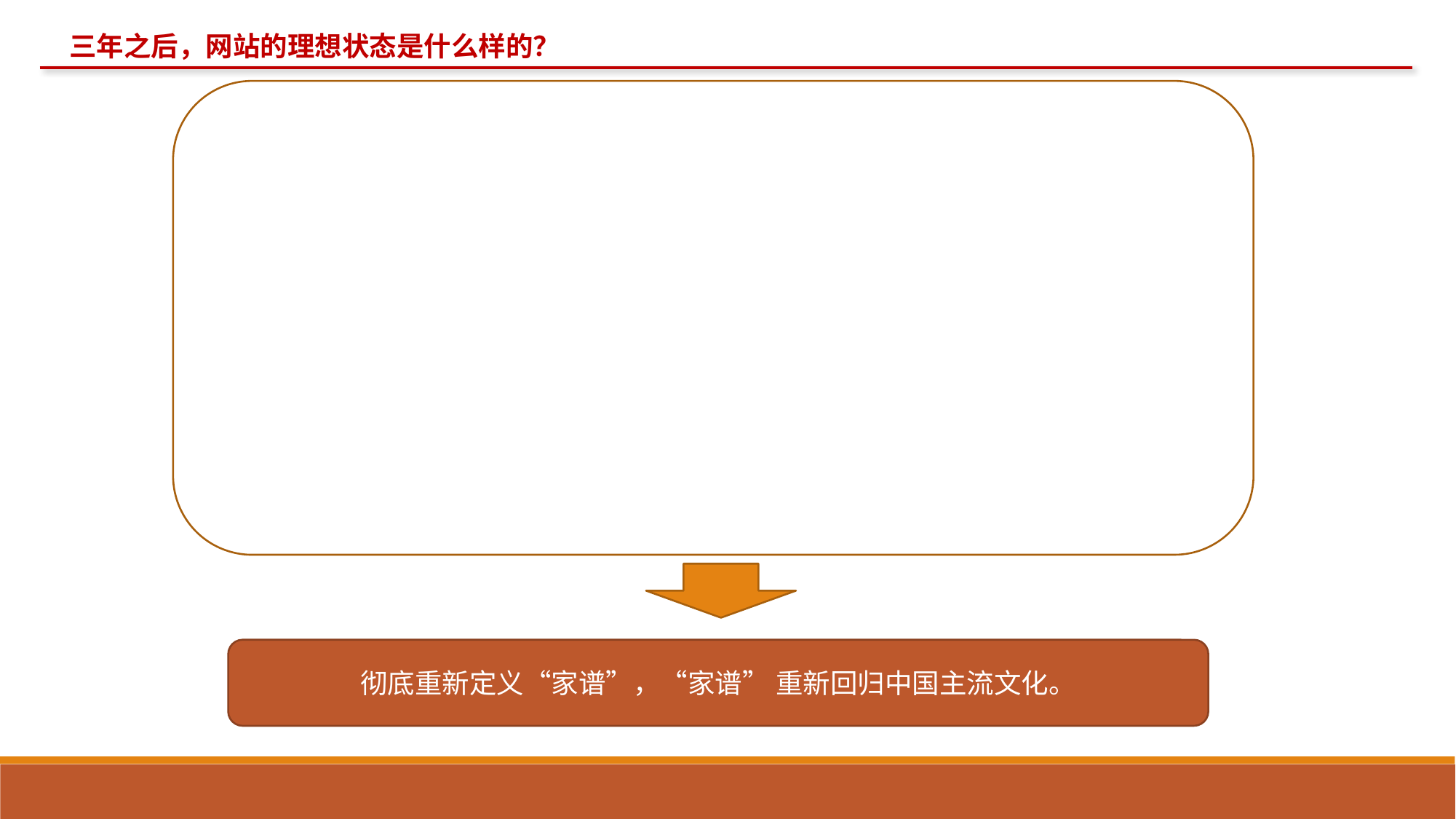

三年之后，网站的理想状态是什么样的？

彻底重新定义“家谱”，“家谱” 重新回归中国主流文化。